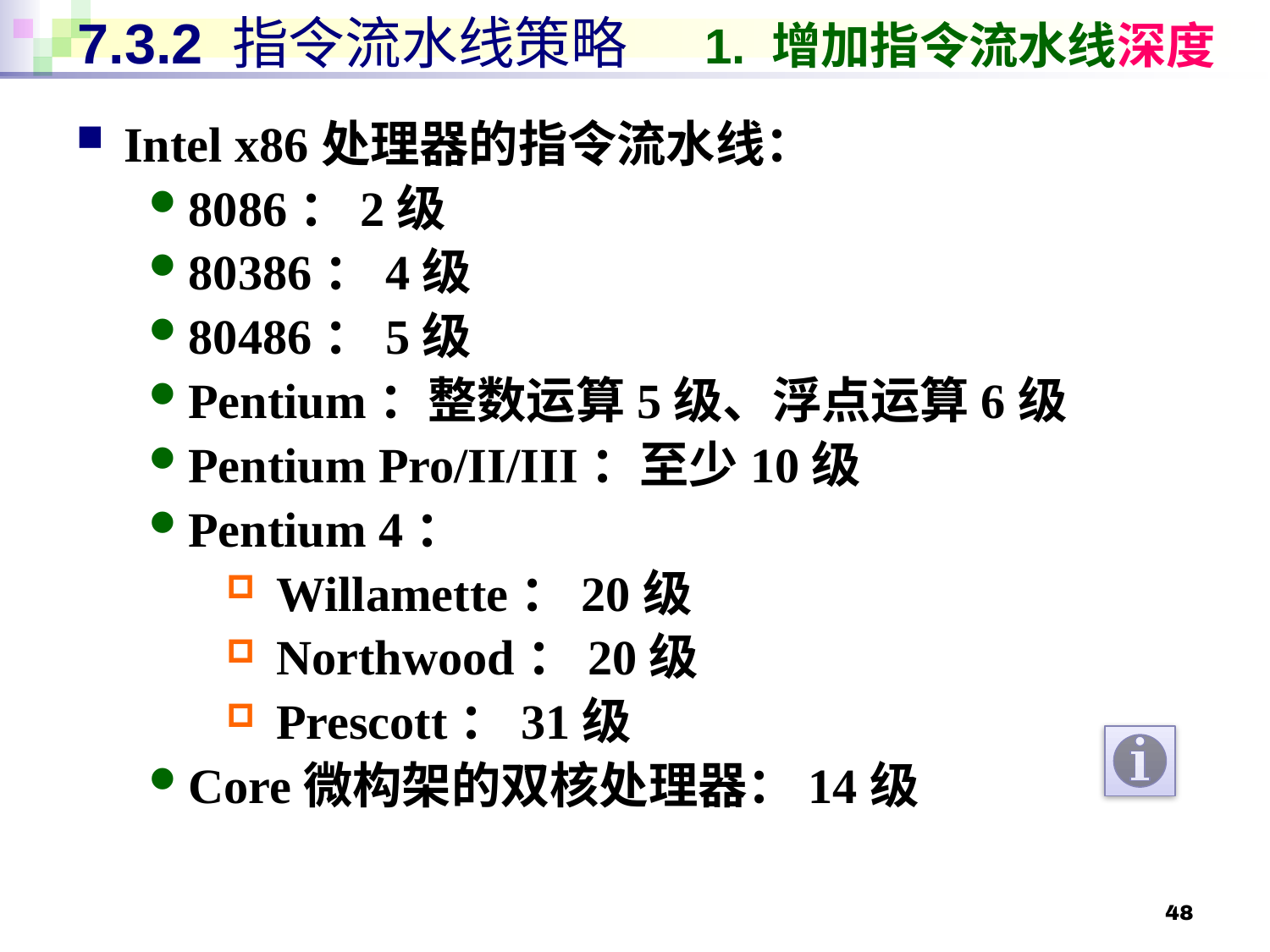

# 7.3.2 指令流水线策略     1. 增加指令流水线深度
Intel x86处理器的指令流水线：
8086：2级
80386：4级
80486：5级
Pentium：整数运算5级、浮点运算6级
Pentium Pro/II/III：至少10级
Pentium 4：
Willamette：20级
Northwood：20级
Prescott：31级
Core微构架的双核处理器：14级

48